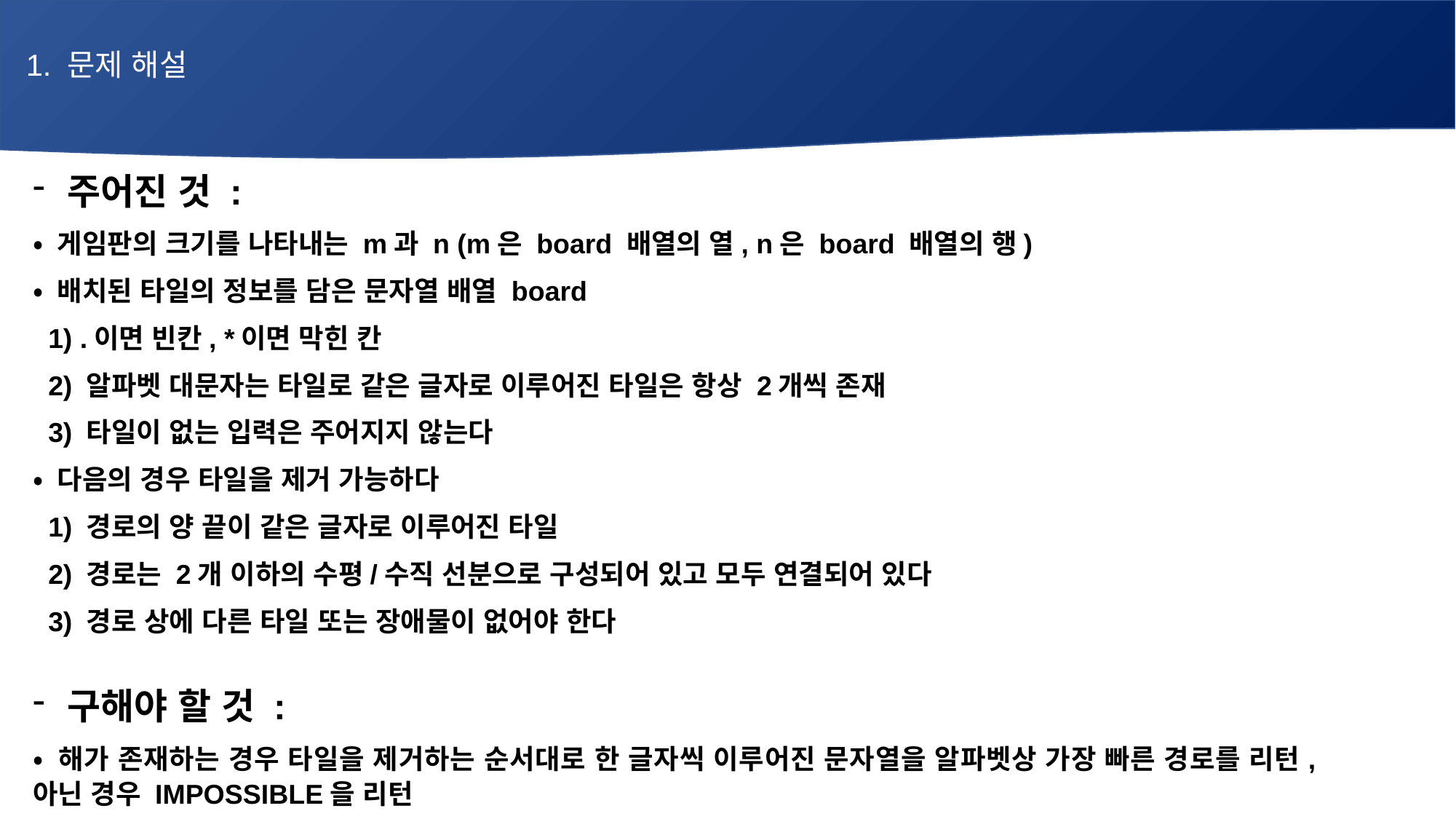

1. 문제 해설
주어진 것 :
• 게임판의 크기를 나타내는 m과 n (m은 board 배열의 열, n은 board 배열의 행)
• 배치된 타일의 정보를 담은 문자열 배열 board
  1) .이면 빈칸, *이면 막힌 칸
  2) 알파벳 대문자는 타일로 같은 글자로 이루어진 타일은 항상 2개씩 존재
  3) 타일이 없는 입력은 주어지지 않는다
• 다음의 경우 타일을 제거 가능하다
  1) 경로의 양 끝이 같은 글자로 이루어진 타일
  2) 경로는 2개 이하의 수평/수직 선분으로 구성되어 있고 모두 연결되어 있다
  3) 경로 상에 다른 타일 또는 장애물이 없어야 한다

구해야 할 것 :
• 해가 존재하는 경우 타일을 제거하는 순서대로 한 글자씩 이루어진 문자열을 알파벳상 가장 빠른 경로를 리턴, 아닌 경우 IMPOSSIBLE을 리턴